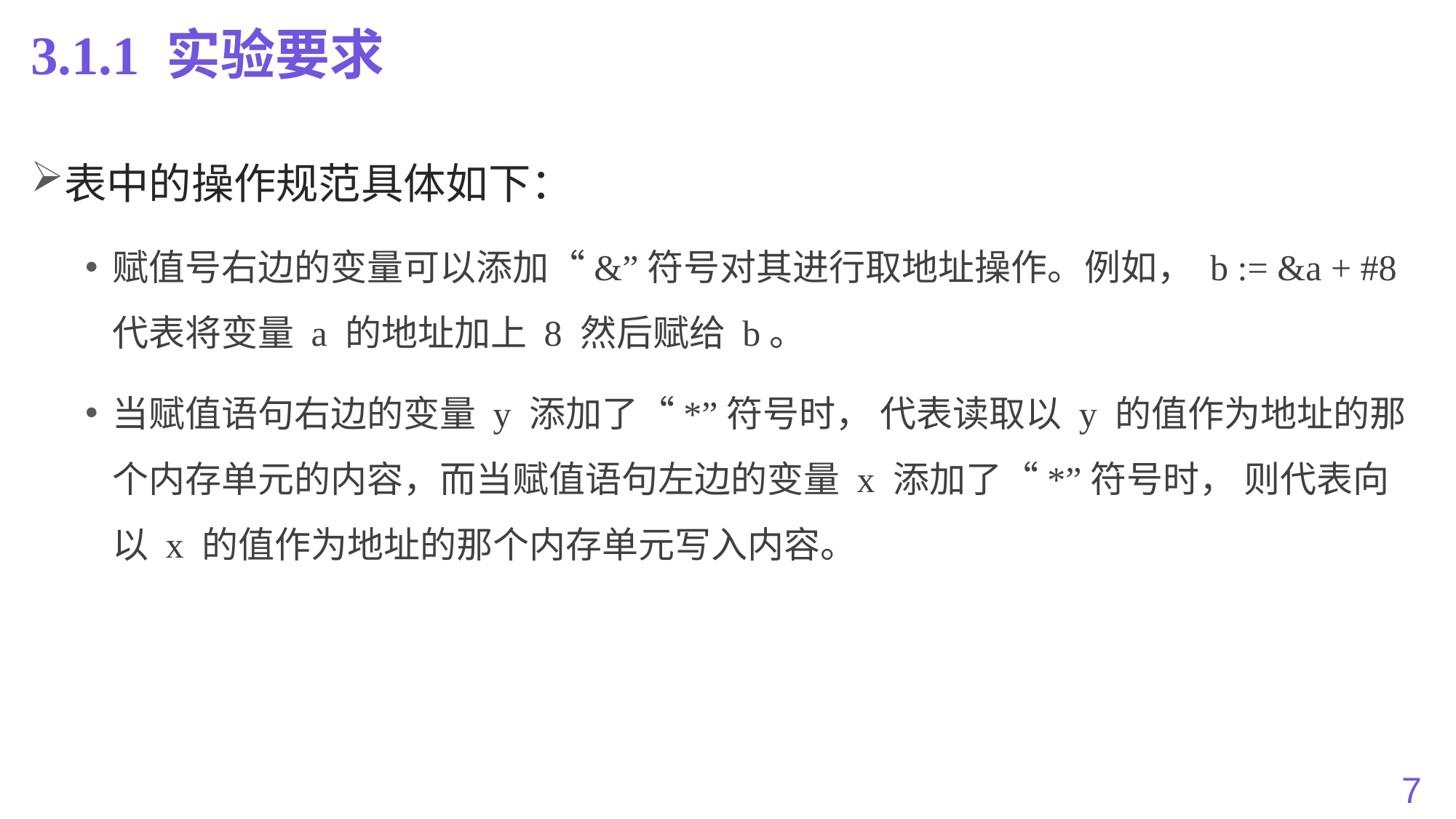

# 3.1.1 实验要求
表中的操作规范具体如下：
赋值号右边的变量可以添加“&”符号对其进行取地址操作。例如， b := &a + #8 代表将变量 a 的地址加上 8 然后赋给 b。
当赋值语句右边的变量 y 添加了“*”符号时， 代表读取以 y 的值作为地址的那个内存单元的内容，而当赋值语句左边的变量 x 添加了“*”符号时， 则代表向以 x 的值作为地址的那个内存单元写入内容。
7